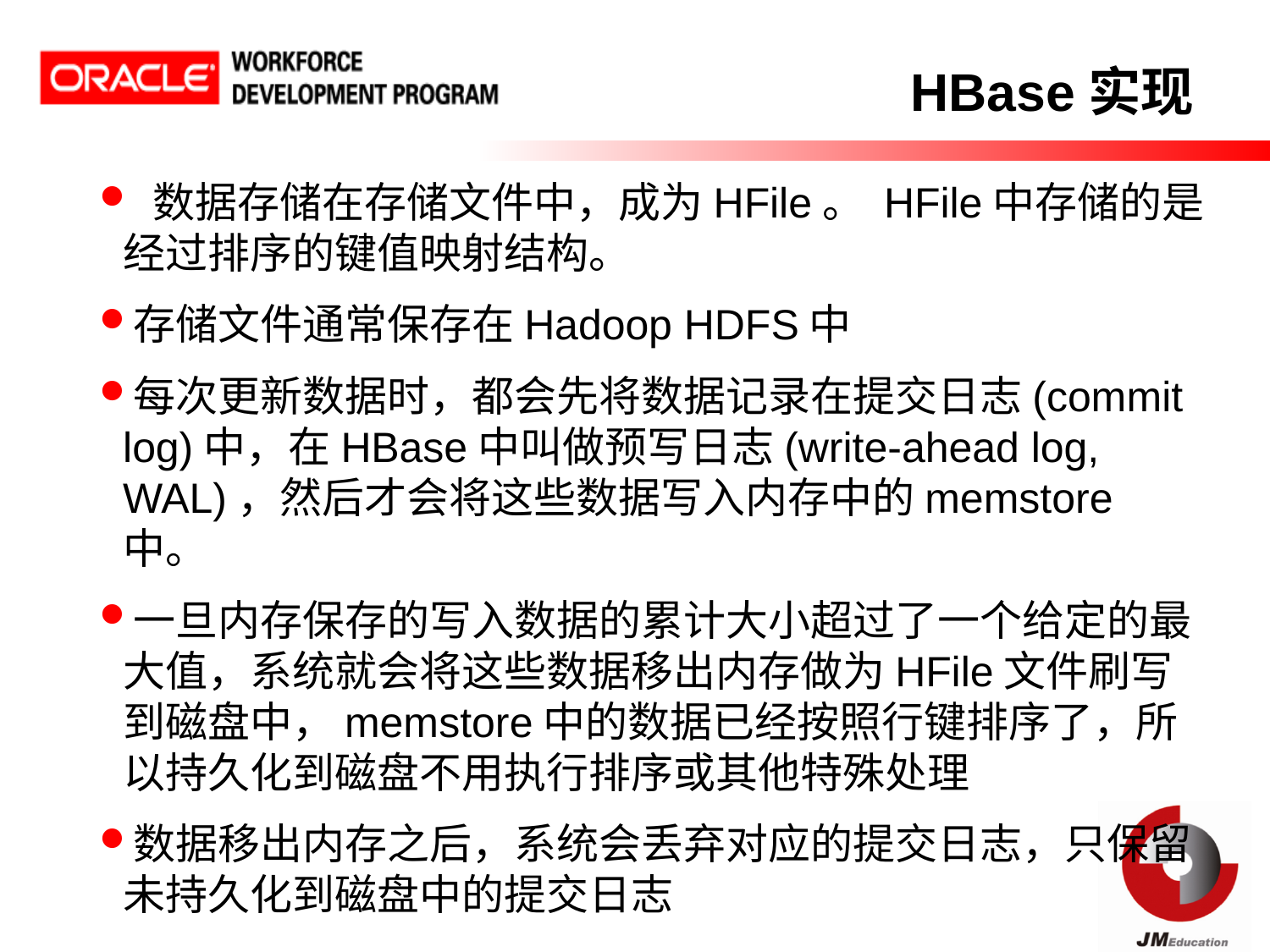

HBase实现
 数据存储在存储文件中，成为HFile。 HFile中存储的是经过排序的键值映射结构。
存储文件通常保存在Hadoop HDFS中
每次更新数据时，都会先将数据记录在提交日志(commit log)中，在HBase中叫做预写日志(write-ahead log, WAL)，然后才会将这些数据写入内存中的memstore中。
一旦内存保存的写入数据的累计大小超过了一个给定的最大值，系统就会将这些数据移出内存做为HFile文件刷写到磁盘中，memstore中的数据已经按照行键排序了，所以持久化到磁盘不用执行排序或其他特殊处理
数据移出内存之后，系统会丢弃对应的提交日志，只保留未持久化到磁盘中的提交日志